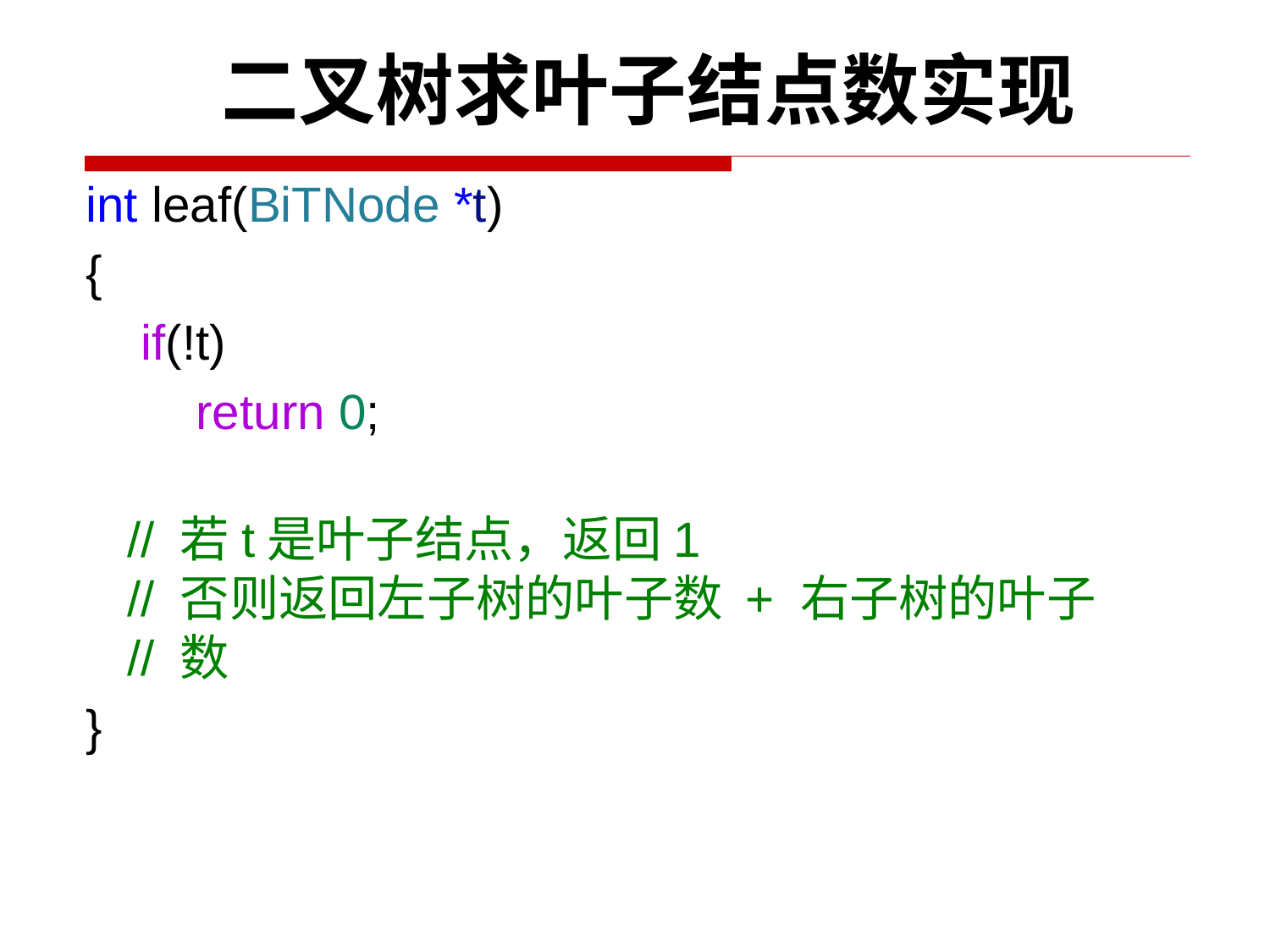

二叉树求叶子结点数实现
int leaf(BiTNode *t)
{
    if(!t)
        return 0;

   // 若t是叶子结点，返回1
   // 否则返回左子树的叶子数 + 右子树的叶子
   // 数
}